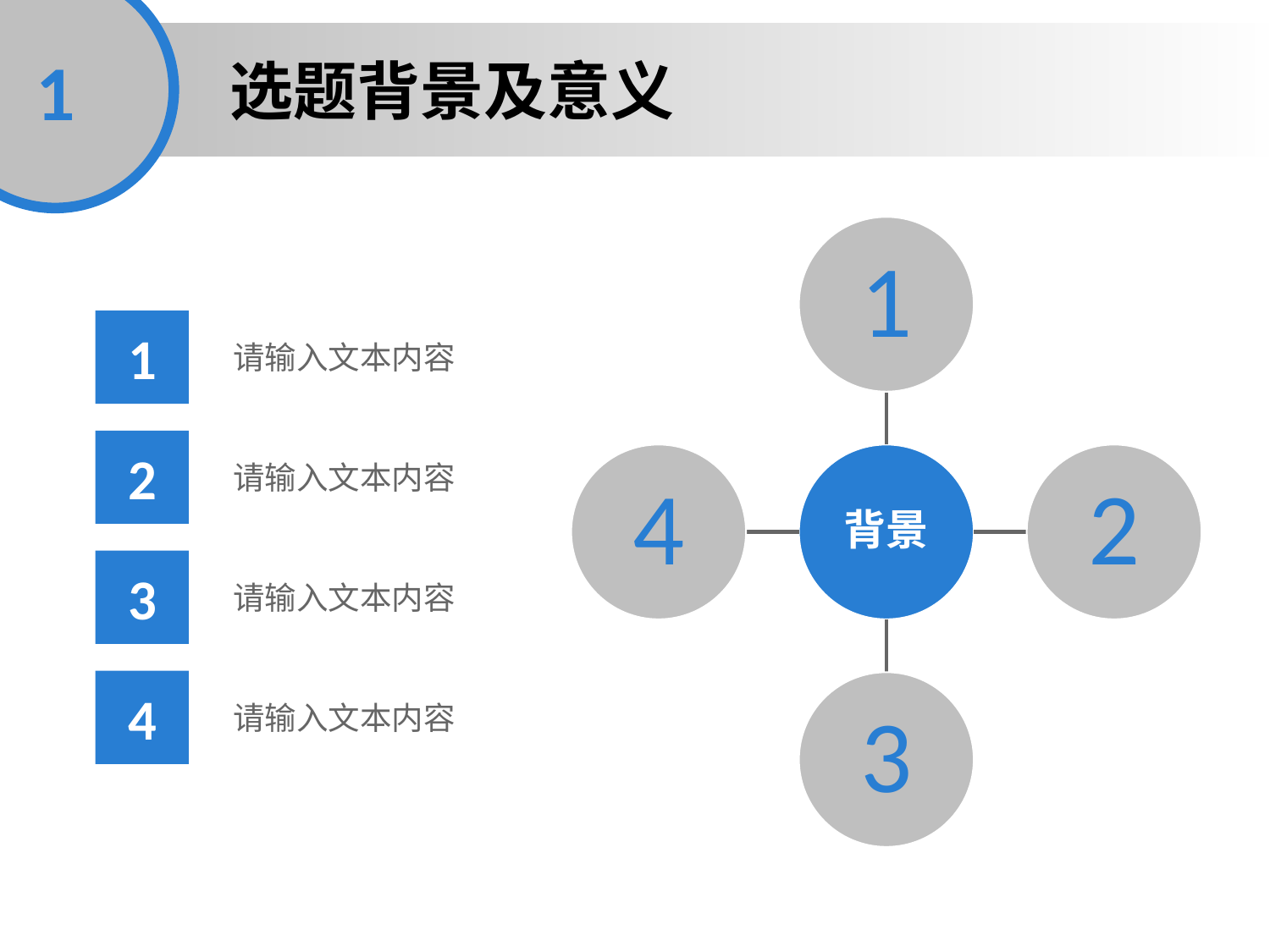

1

选题背景及意义
1
1
请输入文本内容

2
4
背景
2
请输入文本内容

3
请输入文本内容

4
3
请输入文本内容